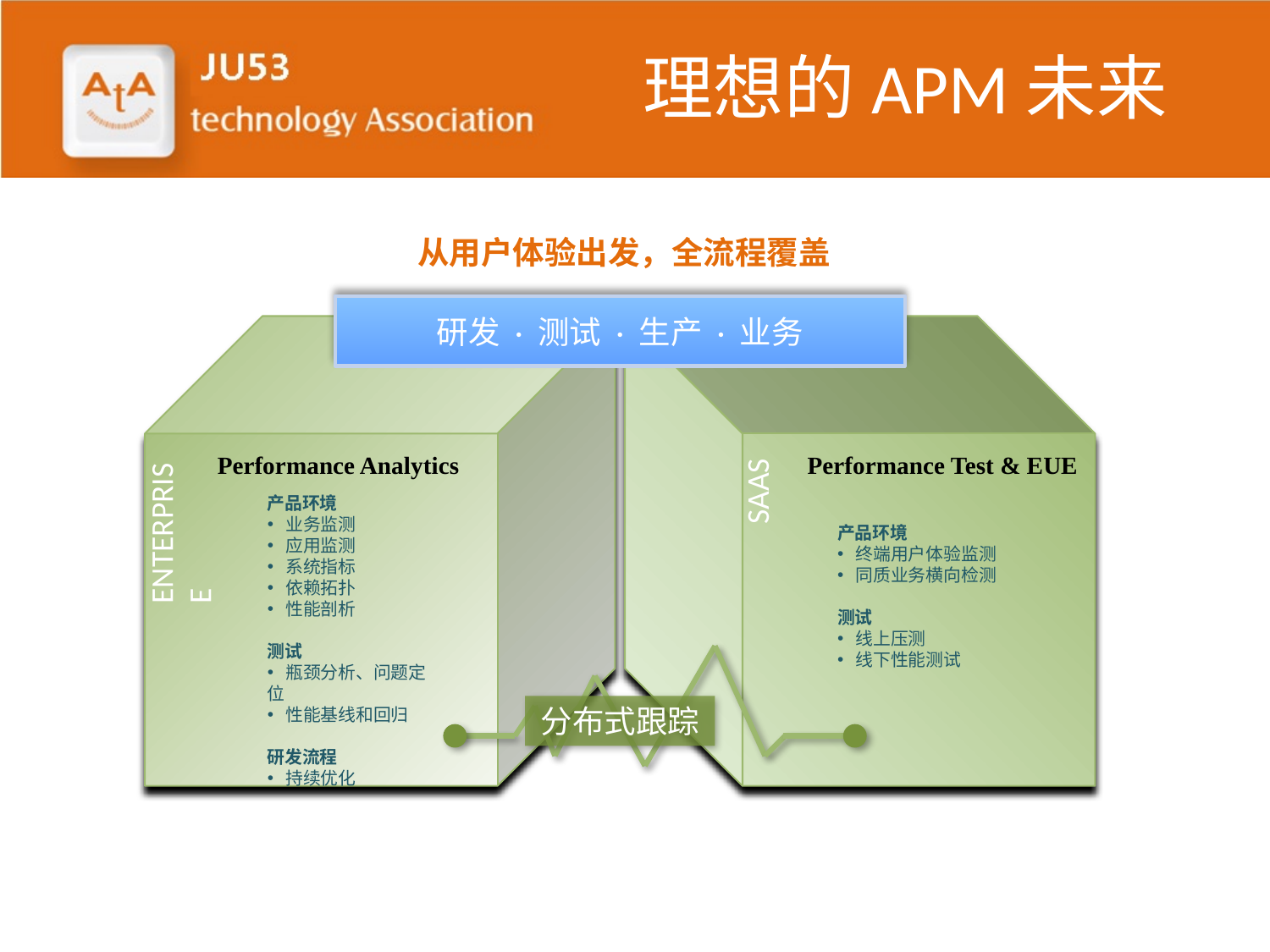

# 理想的APM未来
从用户体验出发，全流程覆盖
研发 · 测试 · 生产 · 业务

Performance Analytics
Performance Test & EUE
ENTERPRISE
SAAS
产品环境
  业务监测
  应用监测
  系统指标
  依赖拓扑
  性能剖析

测试
  瓶颈分析、问题定位
  性能基线和回归

研发流程
  持续优化
产品环境
  终端用户体验监测
  同质业务横向检测

测试
  线上压测
  线下性能测试
分布式跟踪